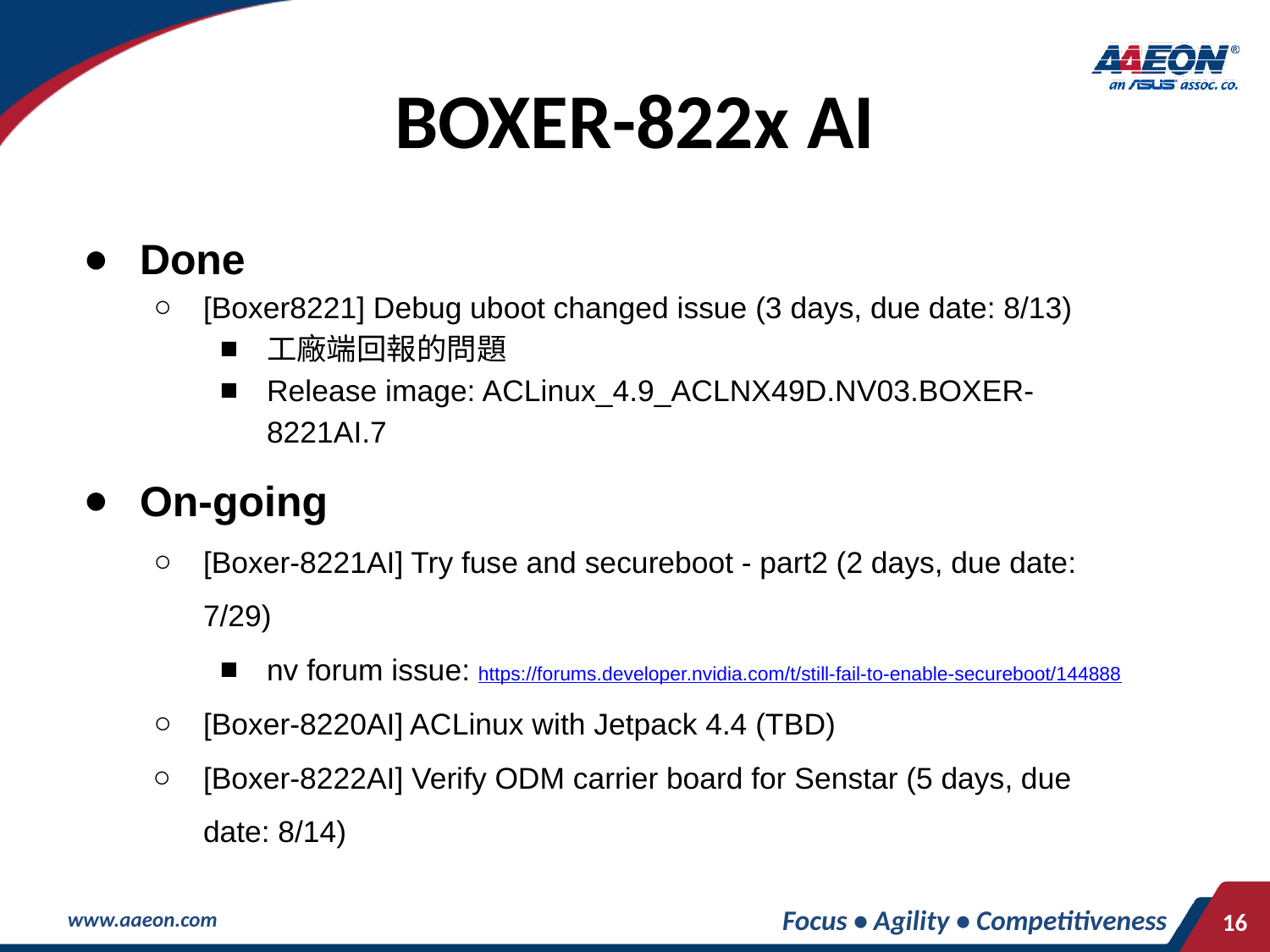

# BOXER-822x AI
Done
[Boxer8221] Debug uboot changed issue (3 days, due date: 8/13)
工廠端回報的問題
Release image: ACLinux_4.9_ACLNX49D.NV03.BOXER-8221AI.7
On-going
[Boxer-8221AI] Try fuse and secureboot - part2 (2 days, due date: 7/29)
nv forum issue: https://forums.developer.nvidia.com/t/still-fail-to-enable-secureboot/144888
[Boxer-8220AI] ACLinux with Jetpack 4.4 (TBD)
[Boxer-8222AI] Verify ODM carrier board for Senstar (5 days, due date: 8/14)
Focus • Agility • Competitiveness
16